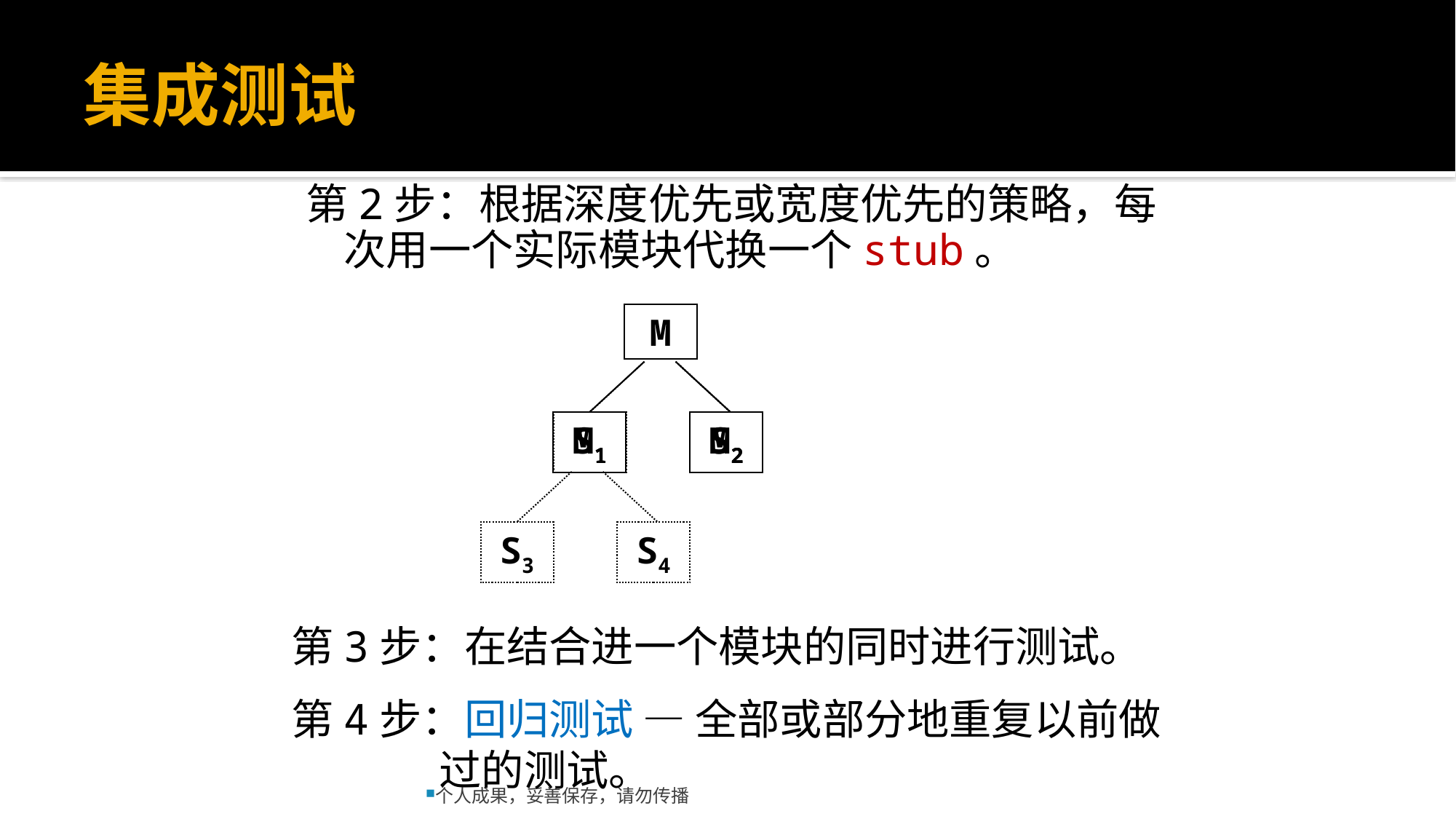

# 集成测试
第2步：根据深度优先或宽度优先的策略，每次用一个实际模块代换一个stub。
M

M1

S1

S2

M2

S2

S3
S4
第3步：在结合进一个模块的同时进行测试。
第4步：回归测试 — 全部或部分地重复以前做过的测试。
个人成果，妥善保存，请勿传播